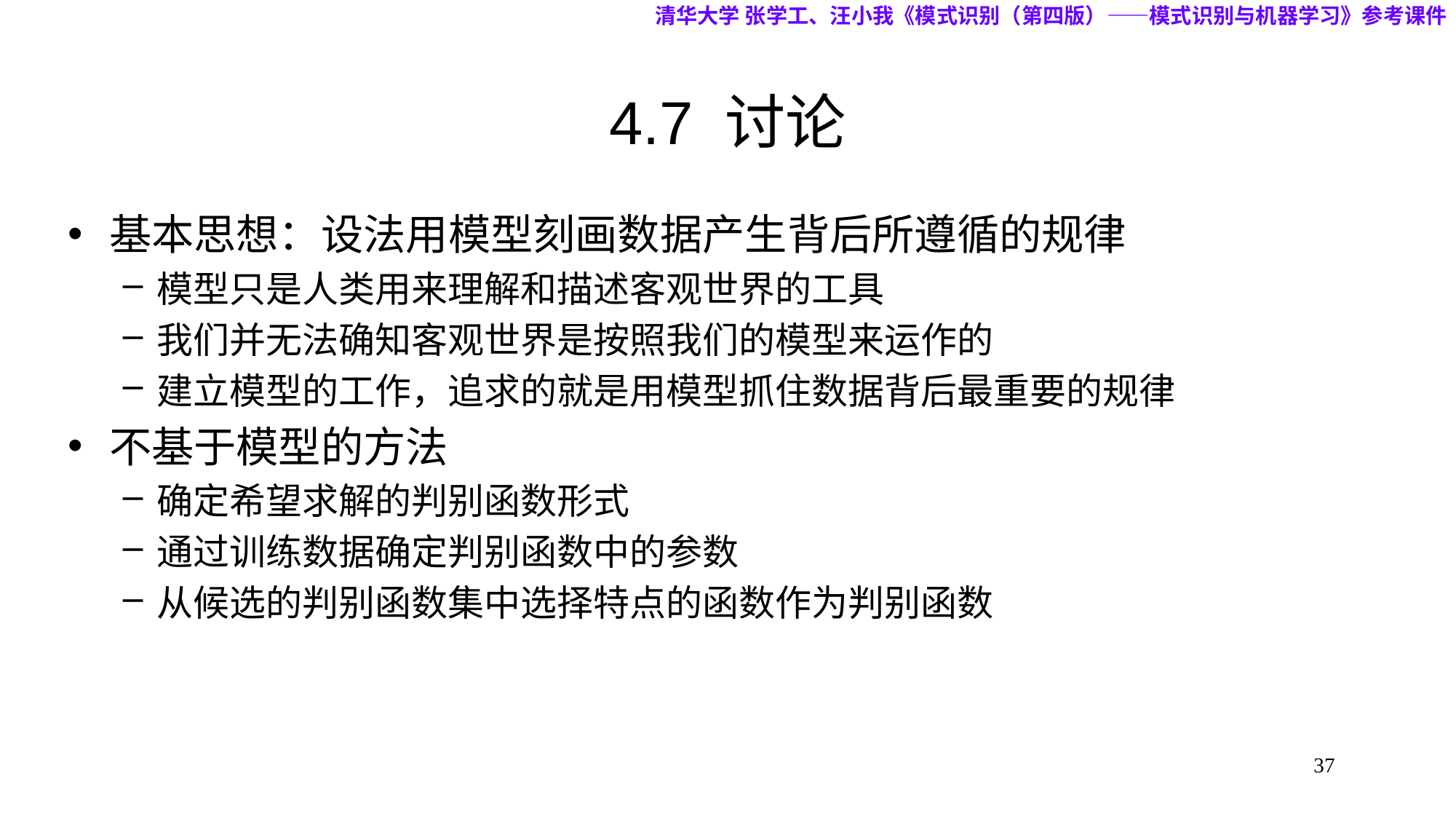

清华大学 张学工、汪小我《模式识别（第四版）——模式识别与机器学习》参考课件
# 4.7 讨论
基本思想：设法用模型刻画数据产生背后所遵循的规律
模型只是人类用来理解和描述客观世界的工具
我们并无法确知客观世界是按照我们的模型来运作的
建立模型的工作，追求的就是用模型抓住数据背后最重要的规律
不基于模型的方法
确定希望求解的判别函数形式
通过训练数据确定判别函数中的参数
从候选的判别函数集中选择特点的函数作为判别函数
37